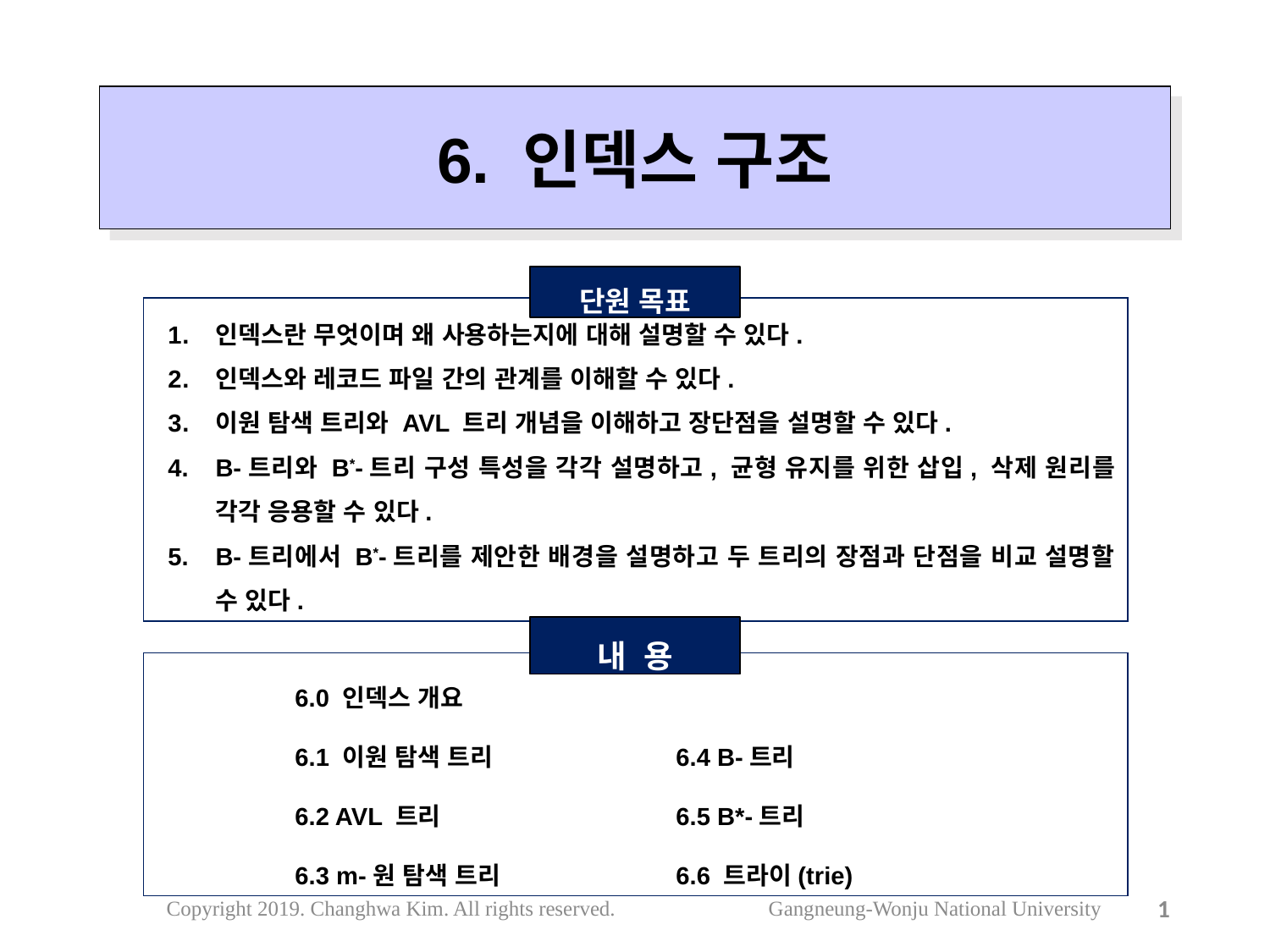

6. 인덱스 구조
단원 목표
인덱스란 무엇이며 왜 사용하는지에 대해 설명할 수 있다.
인덱스와 레코드 파일 간의 관계를 이해할 수 있다.
이원 탐색 트리와 AVL 트리 개념을 이해하고 장단점을 설명할 수 있다.
B-트리와 B*-트리 구성 특성을 각각 설명하고, 균형 유지를 위한 삽입, 삭제 원리를 각각 응용할 수 있다.
B-트리에서 B*-트리를 제안한 배경을 설명하고 두 트리의 장점과 단점을 비교 설명할 수 있다.
내  용
	6.0 인덱스 개요
	6.1 이원 탐색 트리		6.4 B-트리
	6.2 AVL 트리		6.5 B*-트리
	6.3 m-원 탐색 트리		6.6 트라이(trie)
Copyright 2019. Changhwa Kim. All rights reserved.                             Gangneung-Wonju National University
1